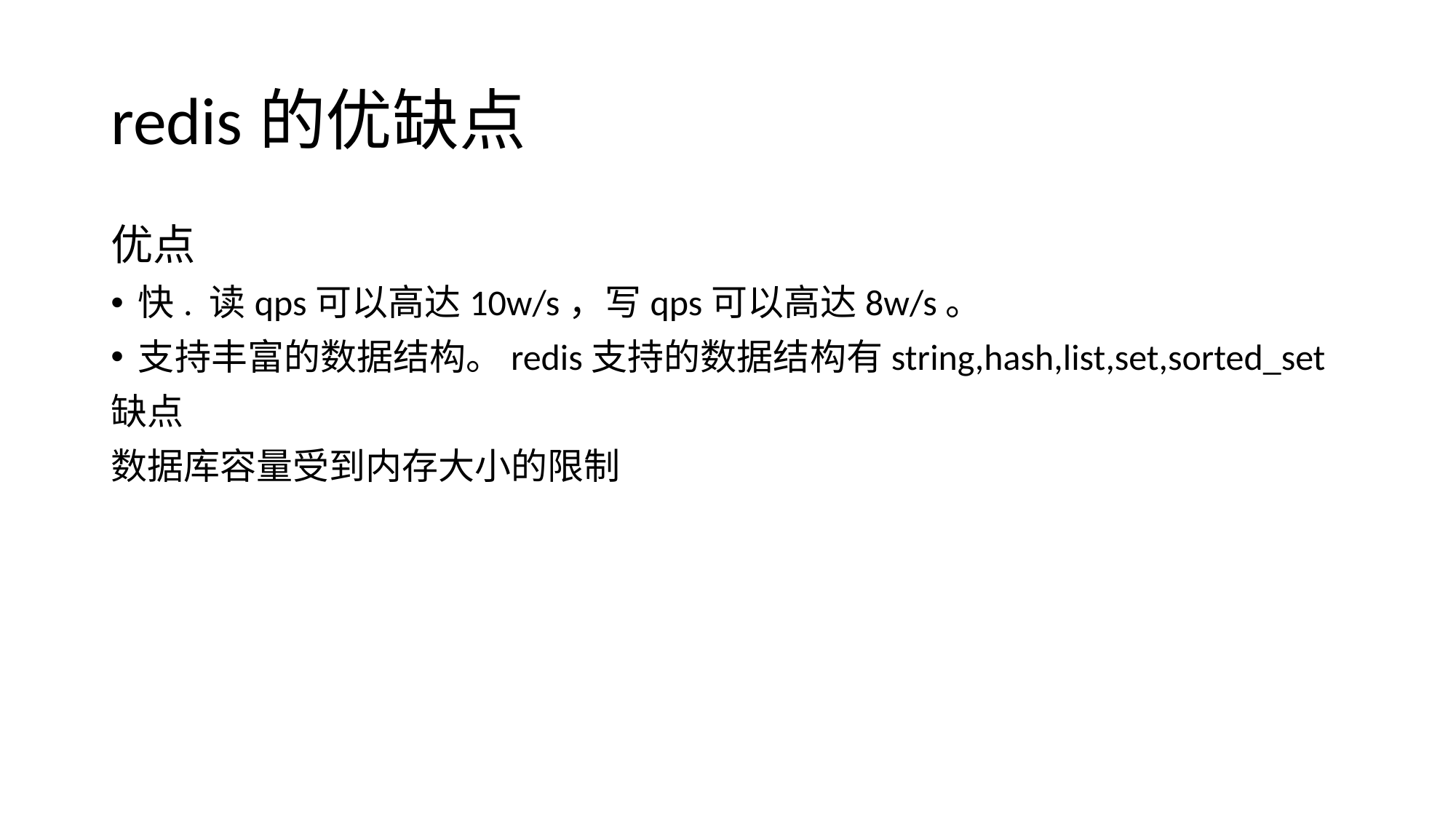

# redis的优缺点
优点
快. 读qps可以高达10w/s，写qps可以高达8w/s。
支持丰富的数据结构。redis支持的数据结构有string,hash,list,set,sorted_set
缺点
数据库容量受到内存大小的限制